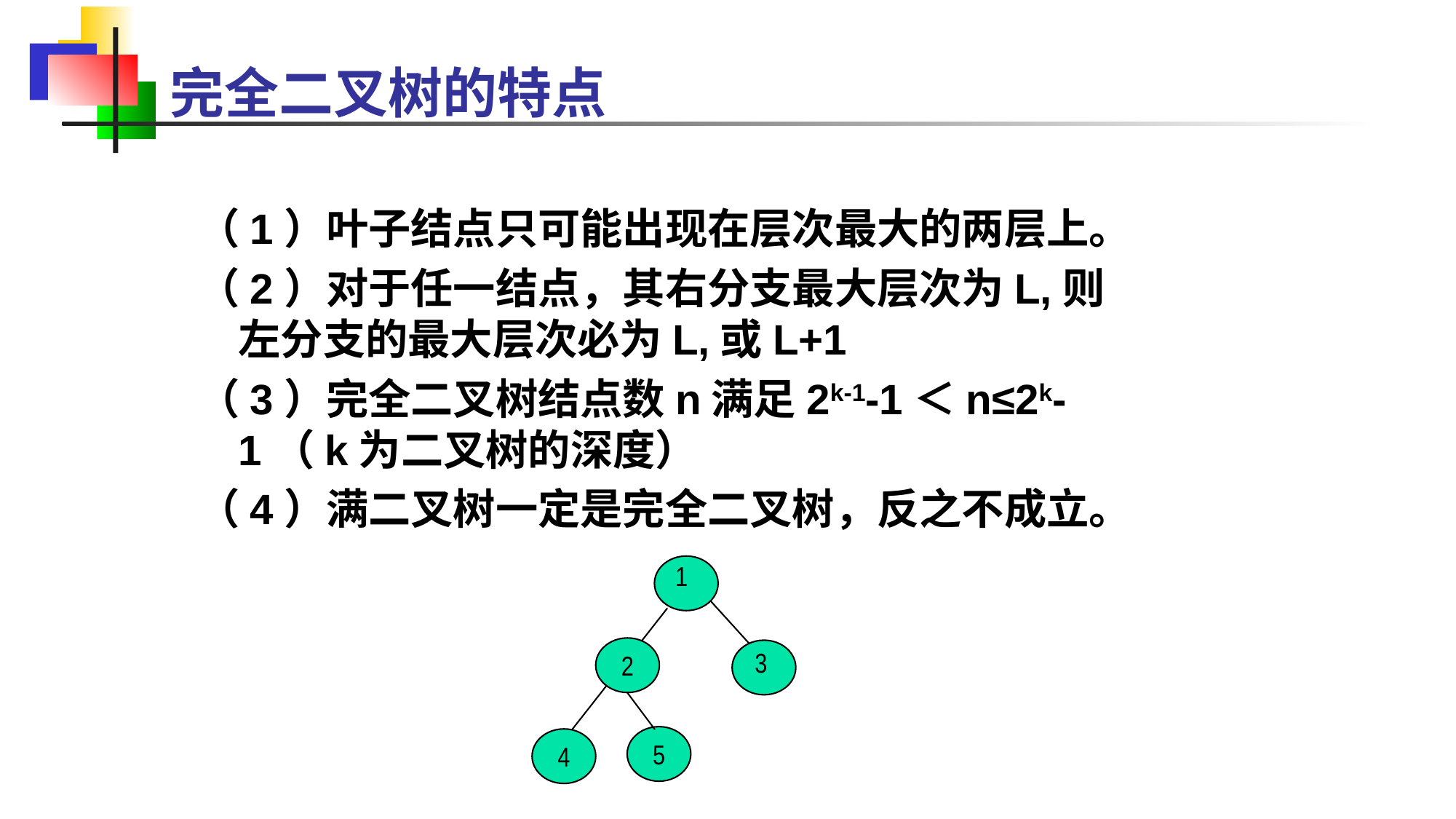

完全二叉树的特点
（1）叶子结点只可能出现在层次最大的两层上。
（2）对于任一结点，其右分支最大层次为L,则左分支的最大层次必为L,或L+1
（3）完全二叉树结点数n满足2k-1-1＜n≤2k-1（k为二叉树的深度）
（4）满二叉树一定是完全二叉树，反之不成立。
1

2

3
5
4